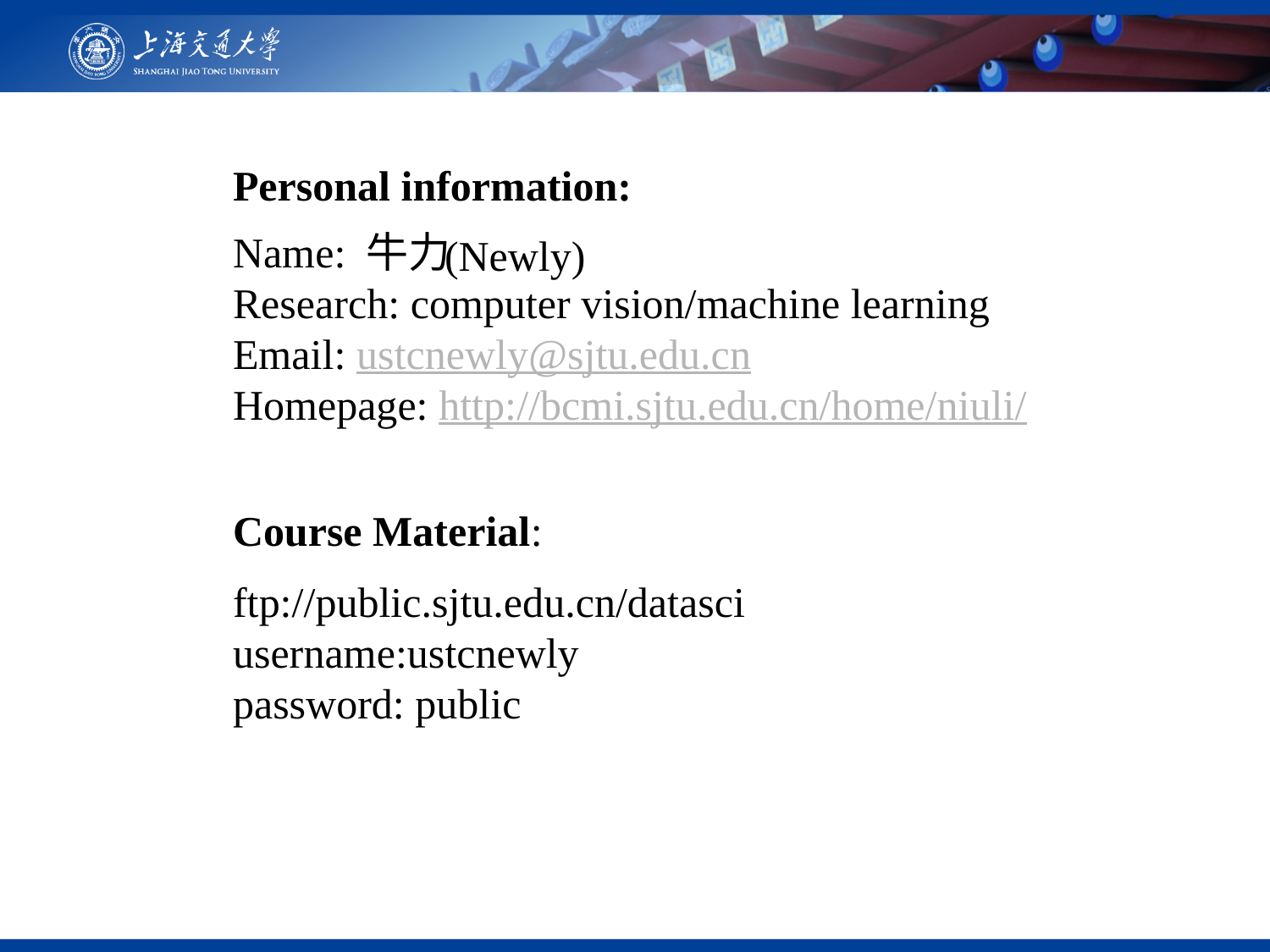

Personal information:
                    (Newly)
Name: 牛力
Research: computer vision/machine learning
Email: ustcnewly@sjtu.edu.cn
Homepage: http://bcmi.sjtu.edu.cn/home/niuli/

Course Material:
ftp://public.sjtu.edu.cn/datasci
username:ustcnewly
password: public